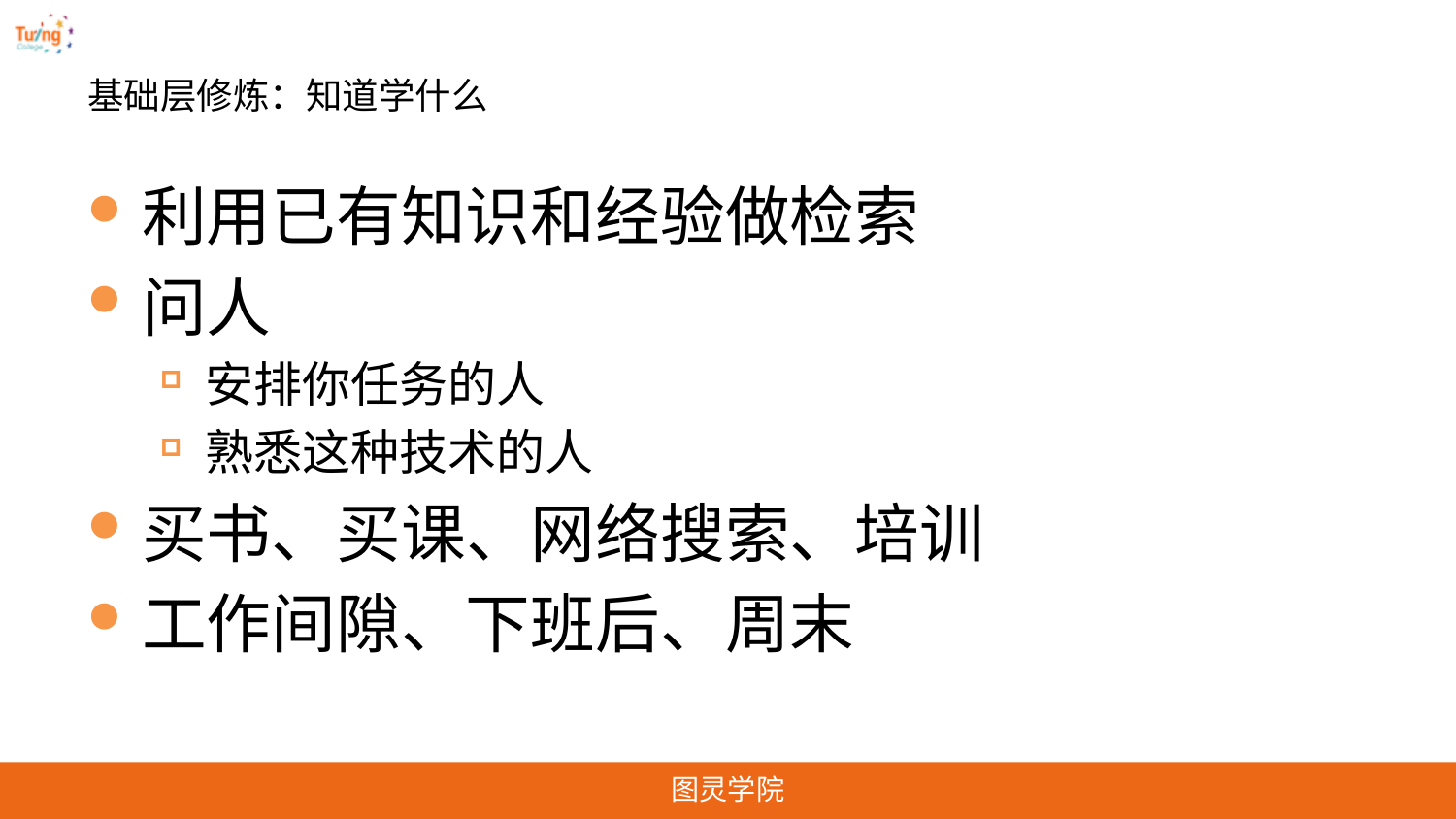

# 基础层修炼：知道学什么
利用已有知识和经验做检索
问人
安排你任务的人
熟悉这种技术的人
买书、买课、网络搜索、培训
工作间隙、下班后、周末
图灵学院